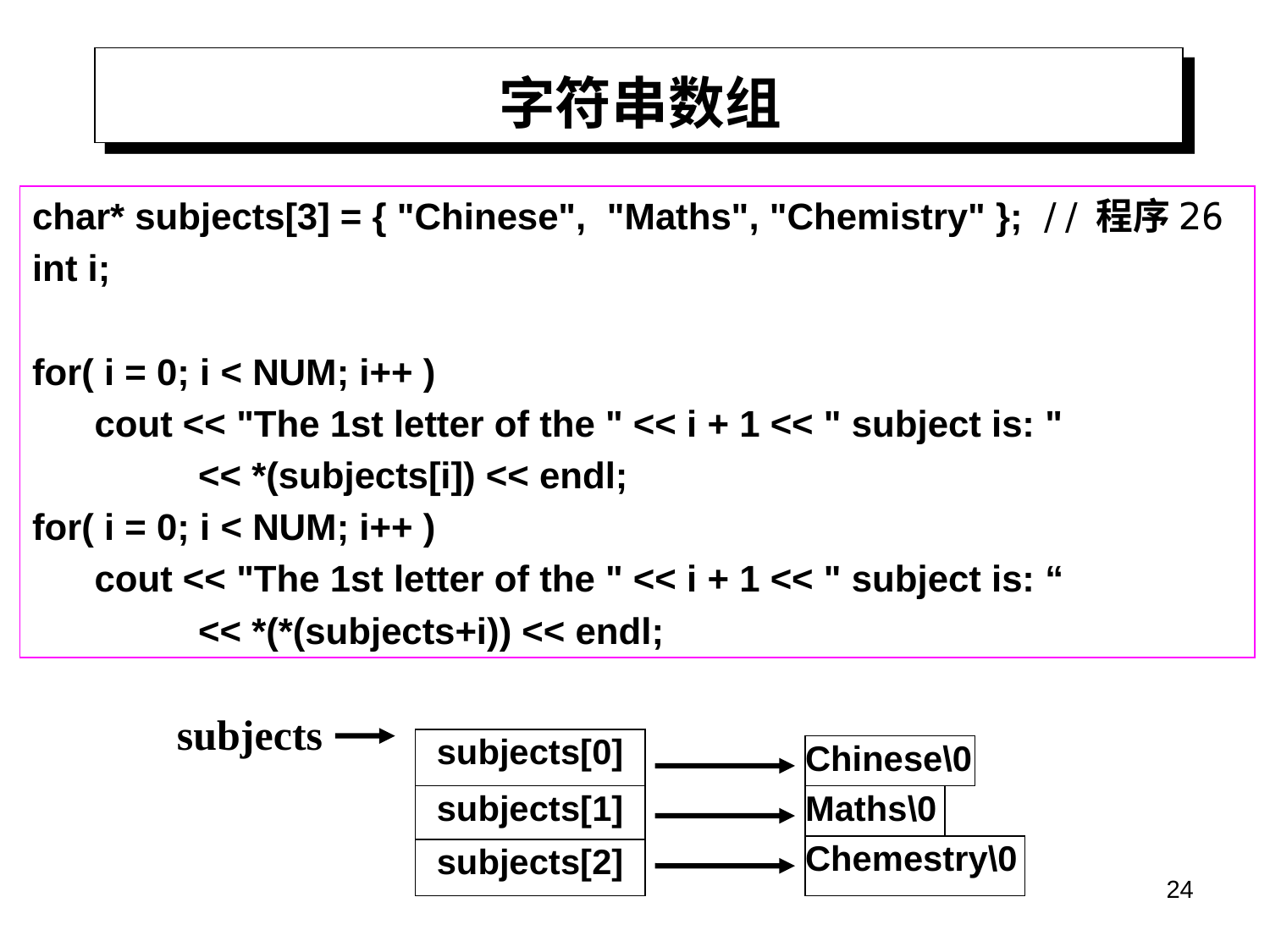

# 字符串数组
char* subjects[3] = { "Chinese",  "Maths", "Chemistry" };  //程序26
int i;

for( i = 0; i < NUM; i++ )
      cout << "The 1st letter of the " << i + 1 << " subject is: "
                << *(subjects[i]) << endl;
for( i = 0; i < NUM; i++ )
      cout << "The 1st letter of the " << i + 1 << " subject is: “
                << *(*(subjects+i)) << endl;
subjects
subjects[0]

Chinese\0

subjects[1]
Maths\0

Chemestry\0
subjects[2]

24